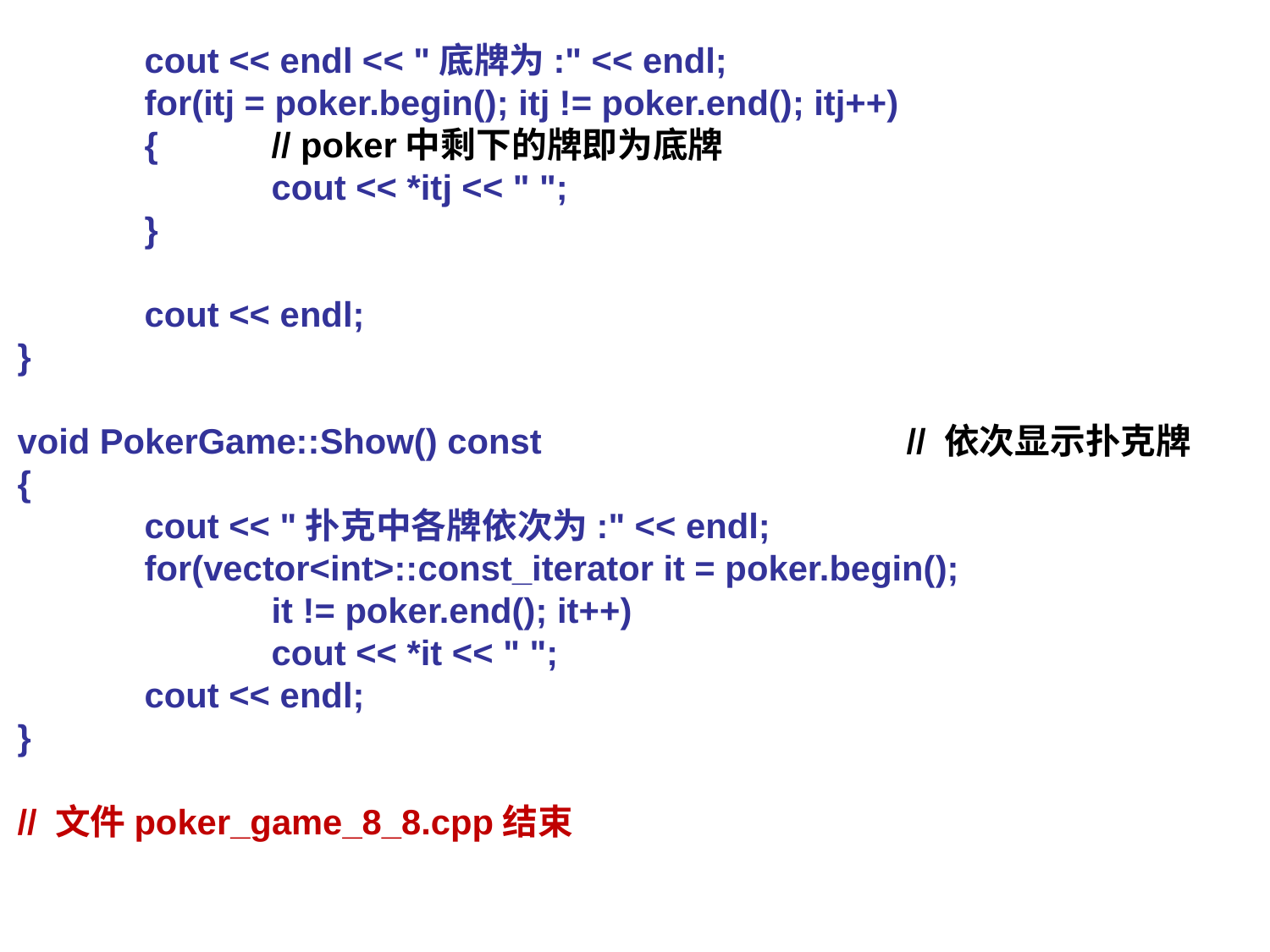

cout << endl << "底牌为:" << endl;
	for(itj = poker.begin(); itj != poker.end(); itj++)
	{ 	// poker中剩下的牌即为底牌
		cout << *itj << " ";
	}

	cout << endl;
}

void PokerGame::Show() const			// 依次显示扑克牌
{
	cout << "扑克中各牌依次为:" << endl;
	for(vector<int>::const_iterator it = poker.begin();
		it != poker.end(); it++)
		cout << *it << " ";
	cout << endl;
}

// 文件poker_game_8_8.cpp结束